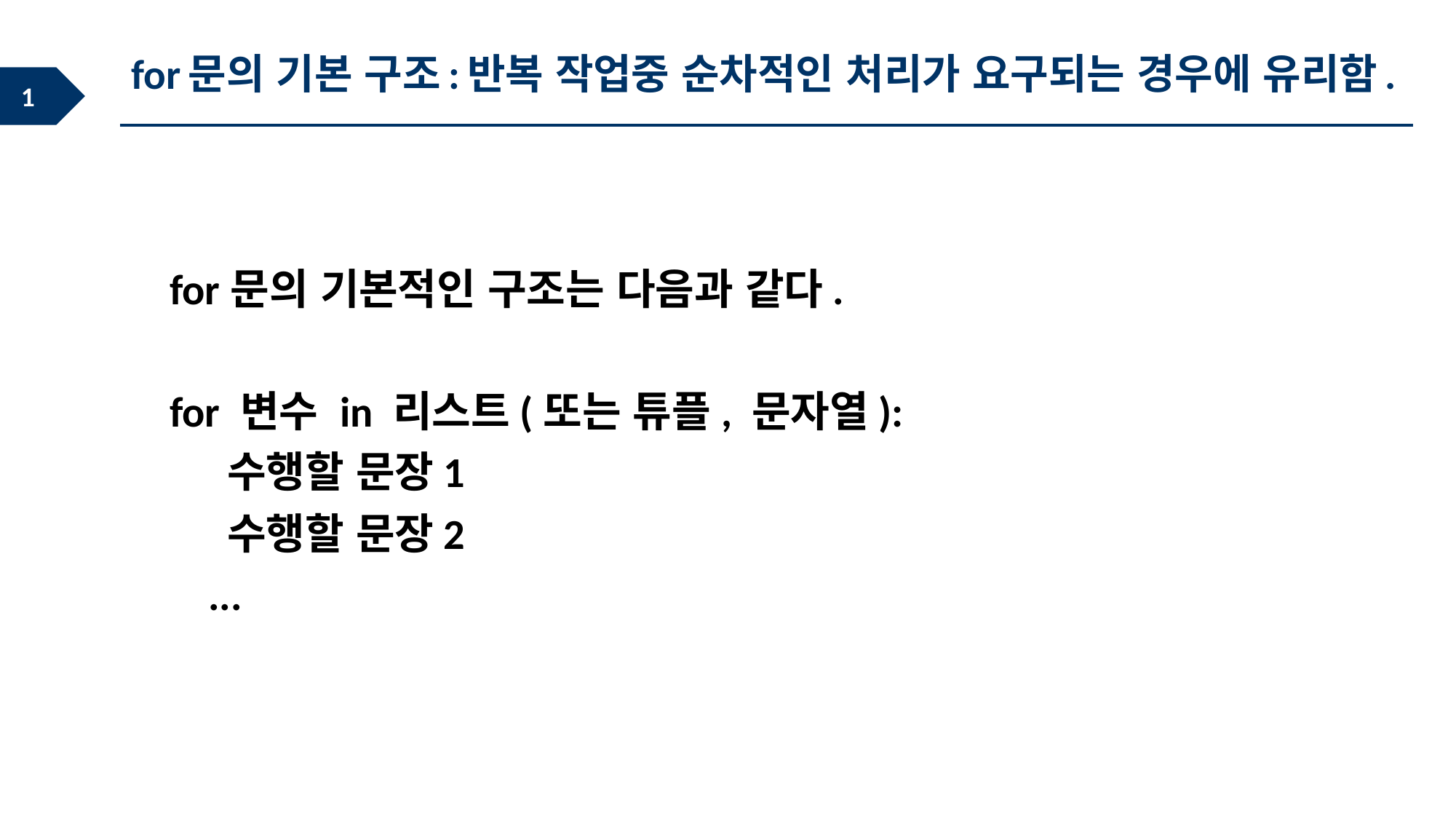

for문의 기본 구조:반복 작업중 순차적인 처리가 요구되는 경우에 유리함.
for문의 기본적인 구조는 다음과 같다.

for 변수 in 리스트(또는 튜플, 문자열):
    수행할 문장1
    수행할 문장2
    ...